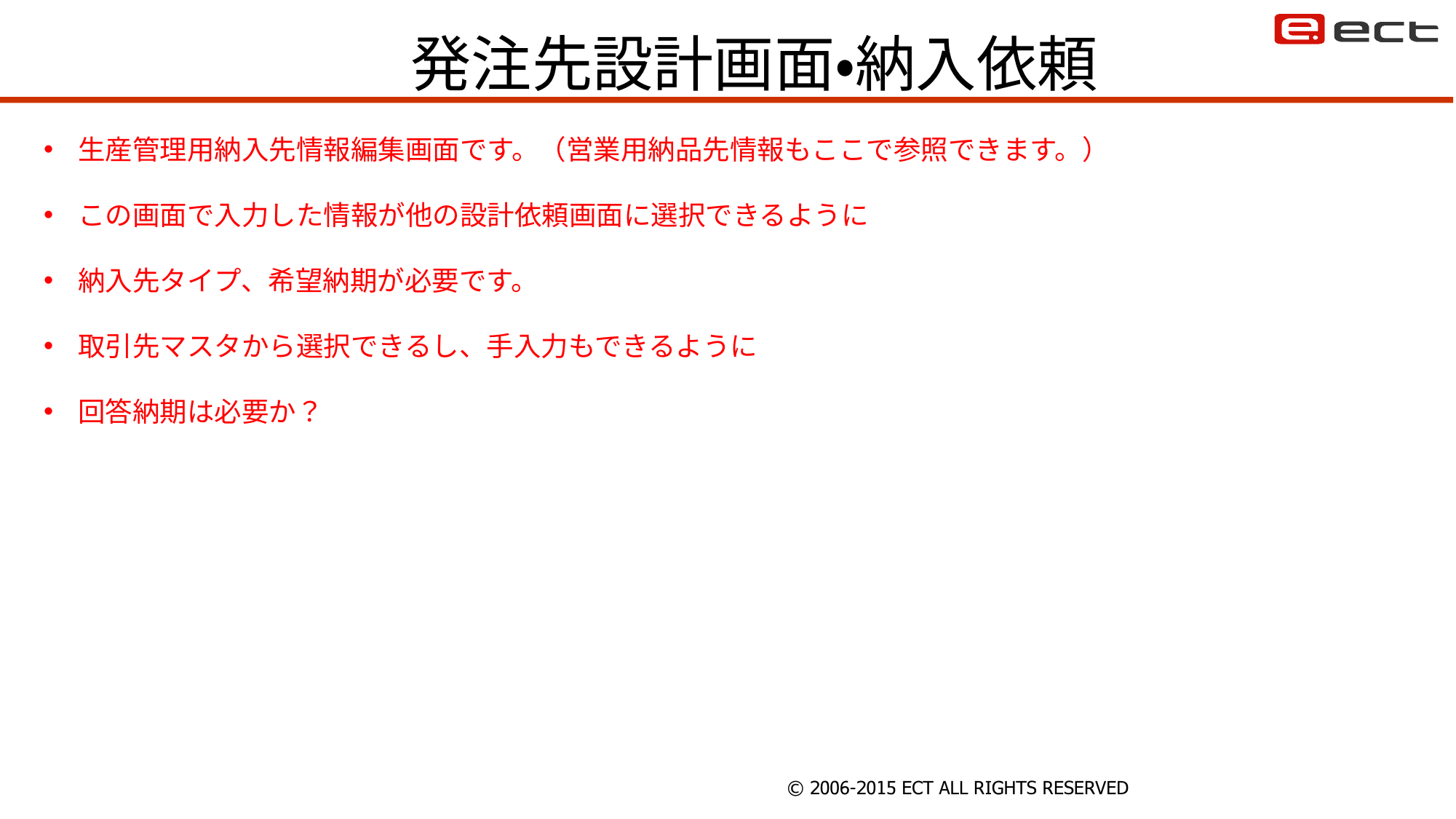

# 発注先設計画面・納入依頼
生産管理用納入先情報編集画面です。（営業用納品先情報もここで参照できます。）

この画面で入力した情報が他の設計依頼画面に選択できるように

納入先タイプ、希望納期が必要です。

取引先マスタから選択できるし、手入力もできるように

回答納期は必要か？